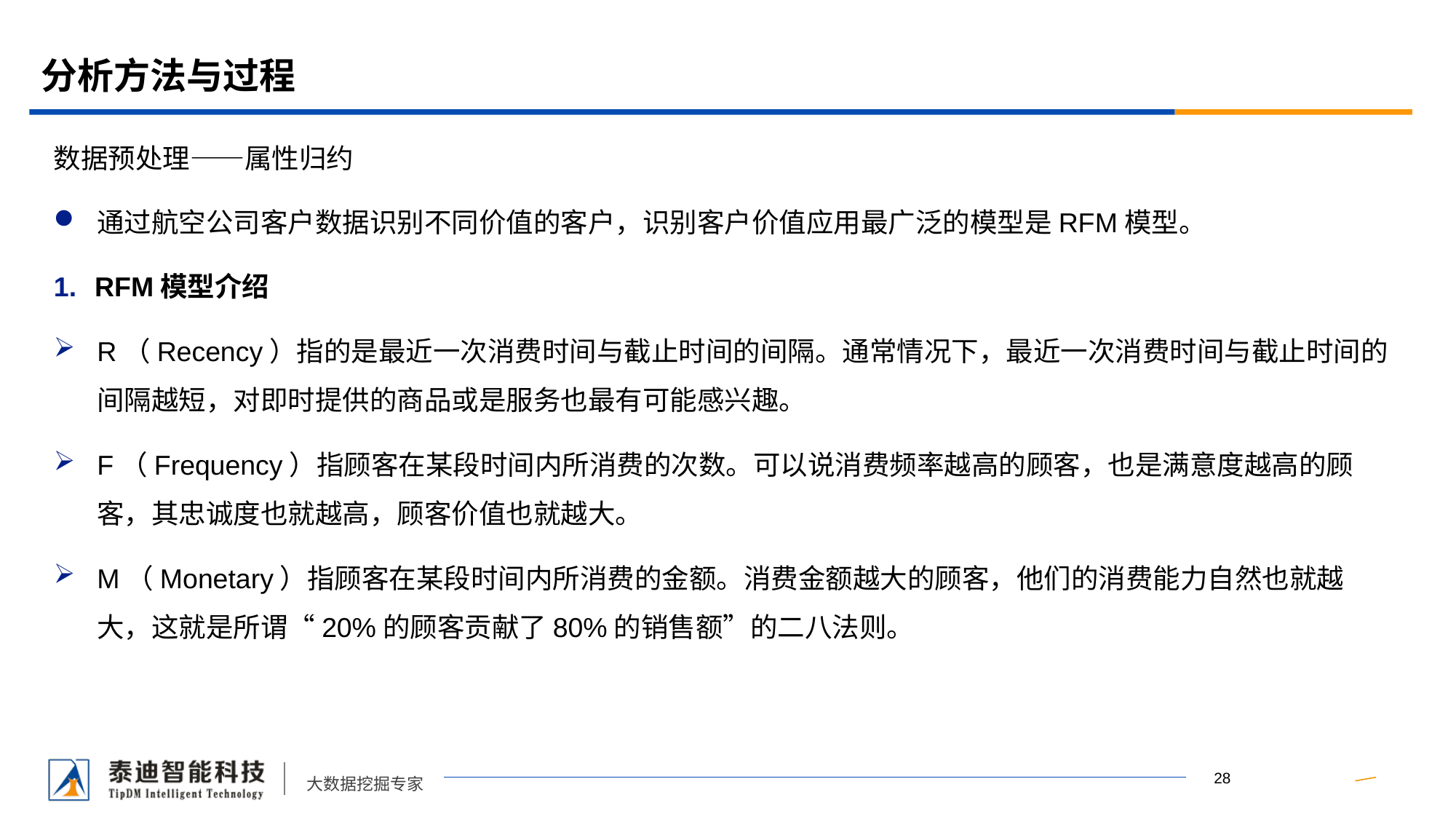

# 分析方法与过程
数据预处理——属性归约
通过航空公司客户数据识别不同价值的客户，识别客户价值应用最广泛的模型是RFM模型。
RFM模型介绍
R（Recency）指的是最近一次消费时间与截止时间的间隔。通常情况下，最近一次消费时间与截止时间的间隔越短，对即时提供的商品或是服务也最有可能感兴趣。
F（Frequency）指顾客在某段时间内所消费的次数。可以说消费频率越高的顾客，也是满意度越高的顾客，其忠诚度也就越高，顾客价值也就越大。
M（Monetary）指顾客在某段时间内所消费的金额。消费金额越大的顾客，他们的消费能力自然也就越大，这就是所谓“20%的顾客贡献了80%的销售额”的二八法则。